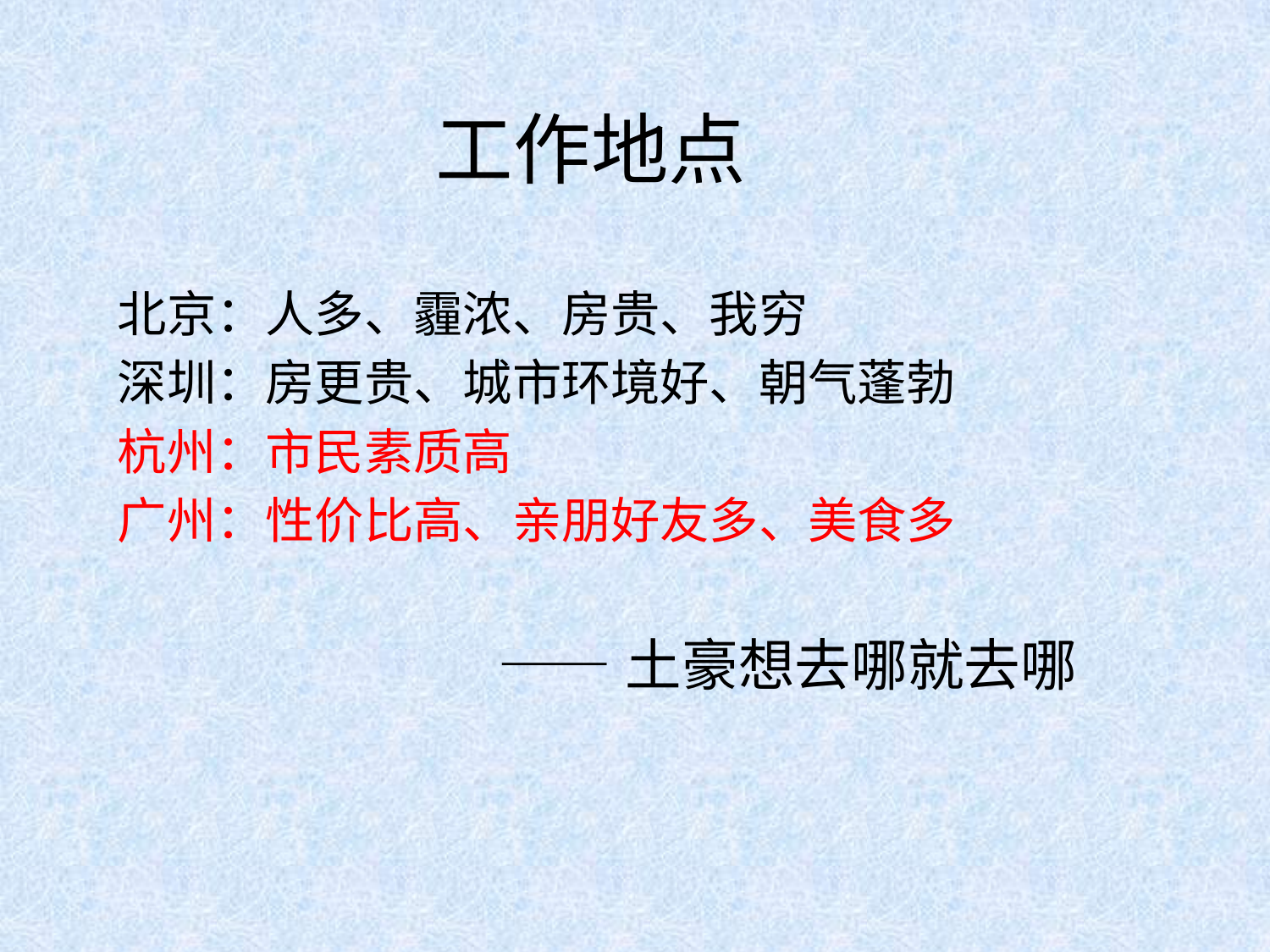

工作地点
北京：人多、霾浓、房贵、我穷
深圳：房更贵、城市环境好、朝气蓬勃
杭州：市民素质高
广州：性价比高、亲朋好友多、美食多

			——土豪想去哪就去哪